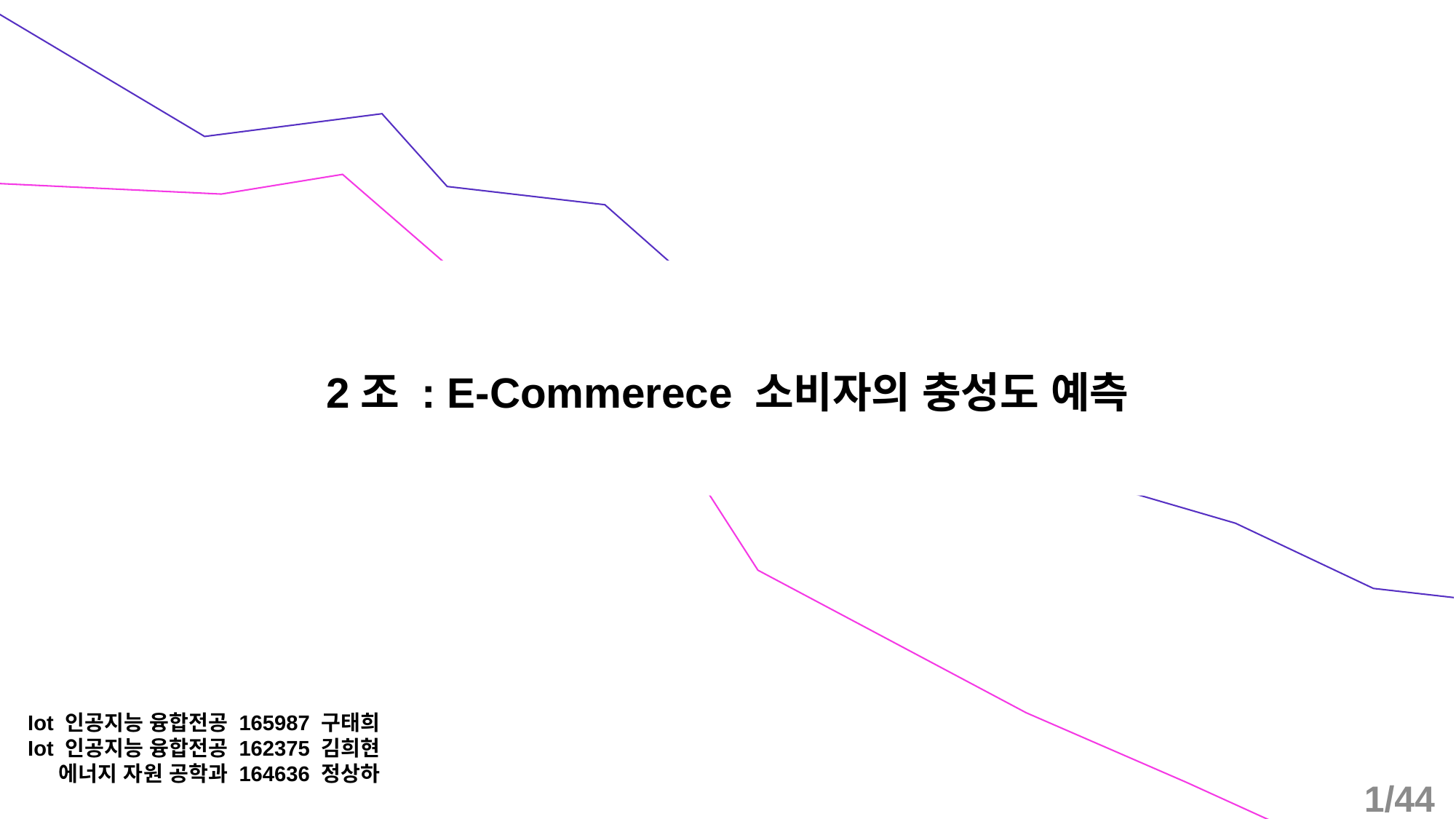

2조 : E-Commerece 소비자의 충성도 예측
Iot 인공지능 융합전공 165987 구태희
Iot 인공지능 융합전공 162375 김희현
     에너지 자원 공학과 164636 정상하
1/44